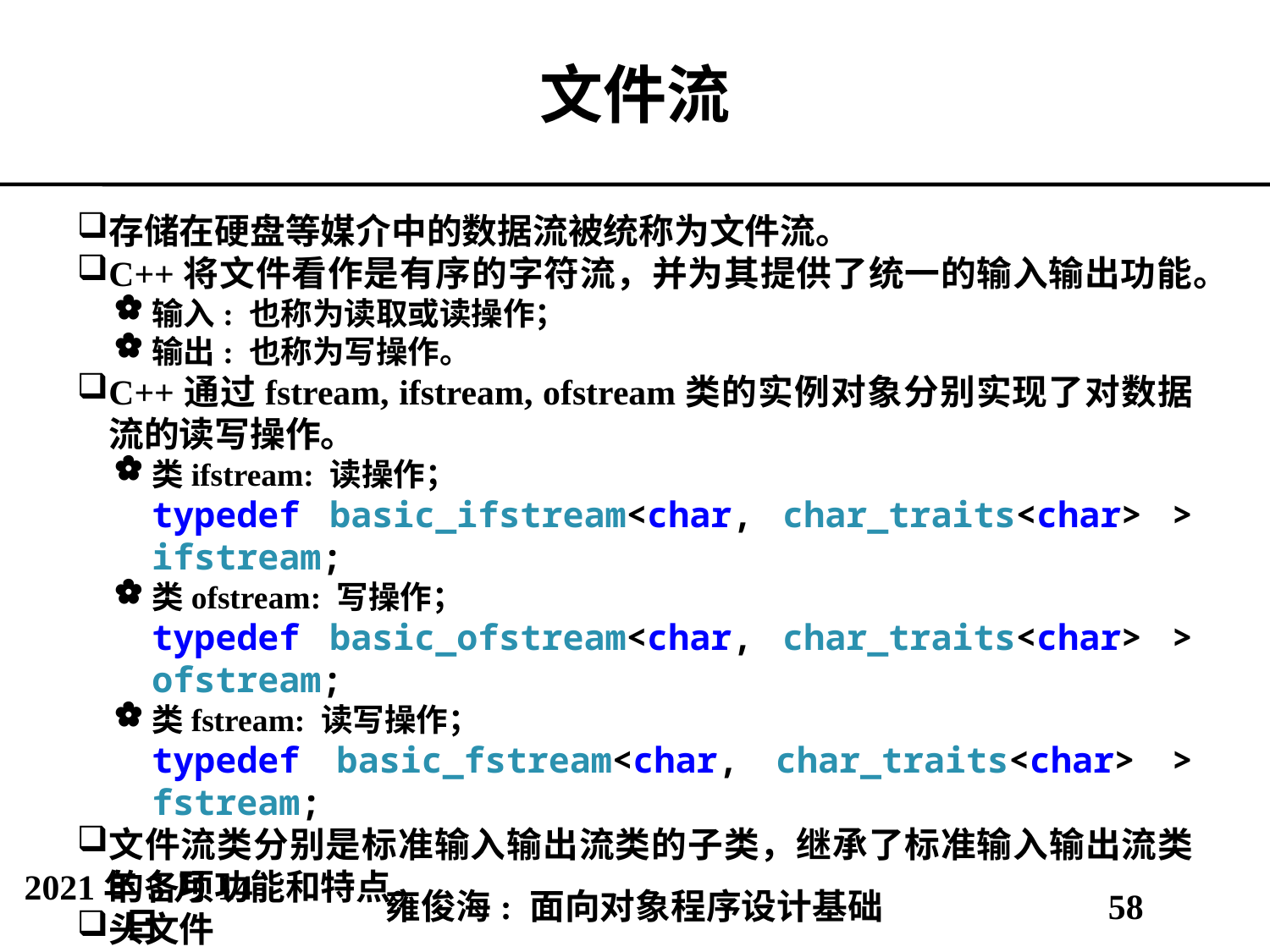

# 文件流

存储在硬盘等媒介中的数据流被统称为文件流。
C++将文件看作是有序的字符流，并为其提供了统一的输入输出功能。
输入: 也称为读取或读操作；
输出: 也称为写操作。
C++通过fstream, ifstream, ofstream类的实例对象分别实现了对数据流的读写操作。
类ifstream: 读操作；
typedef basic_ifstream<char, char_traits<char> > ifstream;
类ofstream: 写操作；
typedef basic_ofstream<char, char_traits<char> > ofstream;
类fstream: 读写操作；
typedef basic_fstream<char, char_traits<char> > fstream;
文件流类分别是标准输入输出流类的子类，继承了标准输入输出流类的各项功能和特点。
头文件
#include <fstream>
2021年5月14日
雍俊海: 面向对象程序设计基础
58